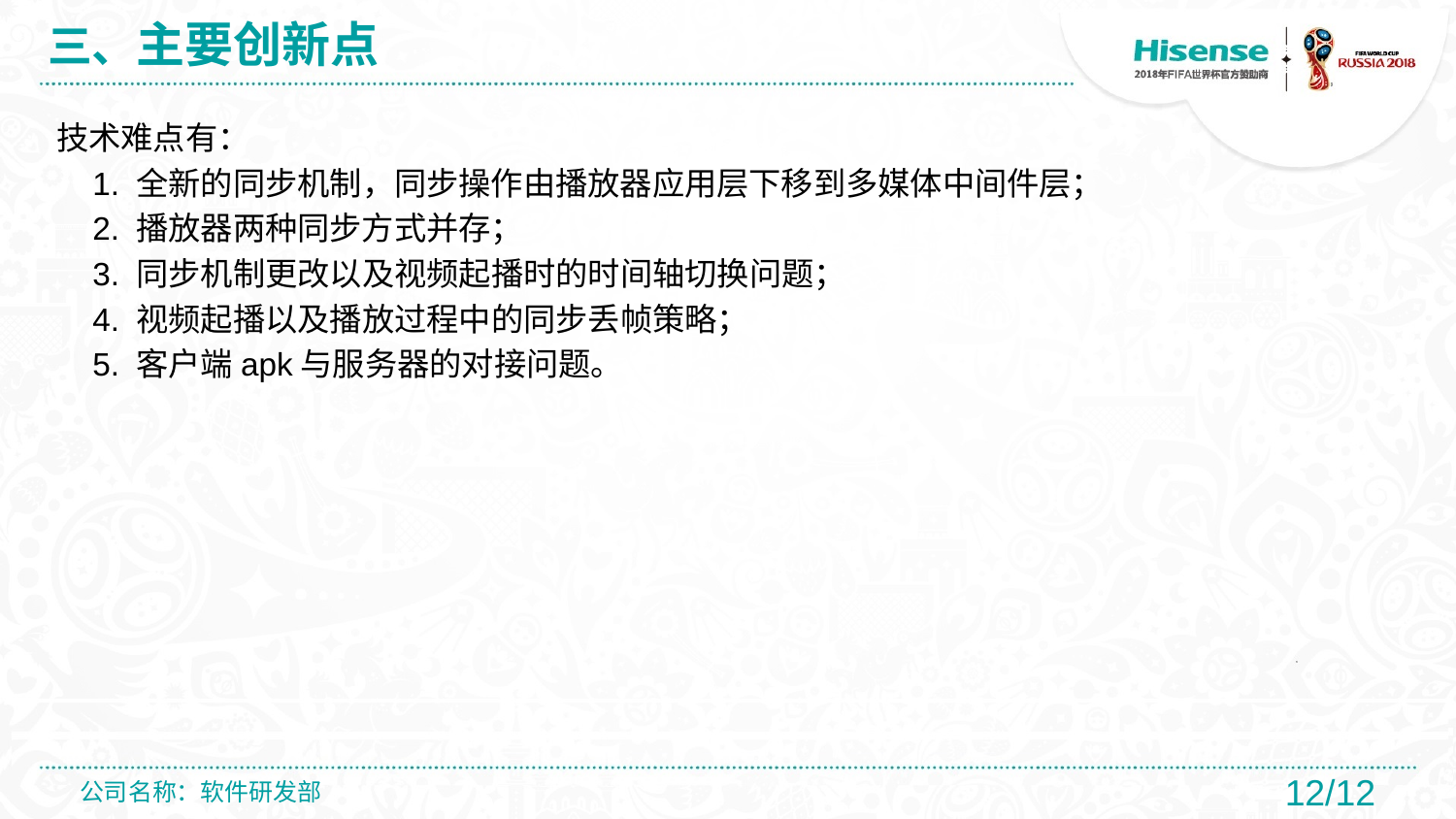

# 三、主要创新点
技术难点有：
    1. 全新的同步机制，同步操作由播放器应用层下移到多媒体中间件层；
    2. 播放器两种同步方式并存；
    3. 同步机制更改以及视频起播时的时间轴切换问题；
    4. 视频起播以及播放过程中的同步丢帧策略；
    5. 客户端apk与服务器的对接问题。
公司名称：软件研发部
12/12